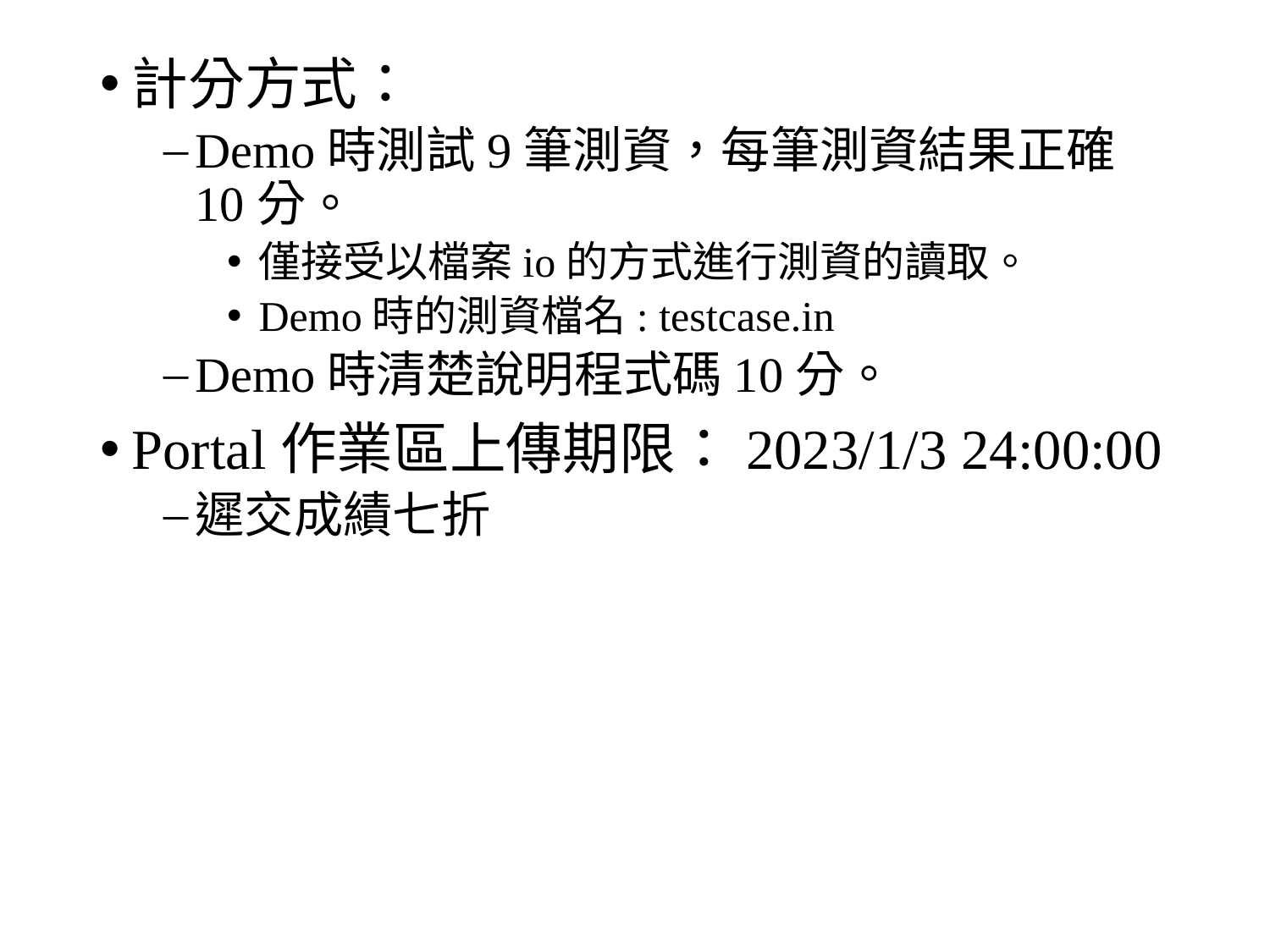

計分方式：
Demo時測試9筆測資，每筆測資結果正確10分。
僅接受以檔案io的方式進行測資的讀取。
Demo時的測資檔名: testcase.in
Demo時清楚說明程式碼10分。
Portal作業區上傳期限：2023/1/3 24:00:00
遲交成績七折